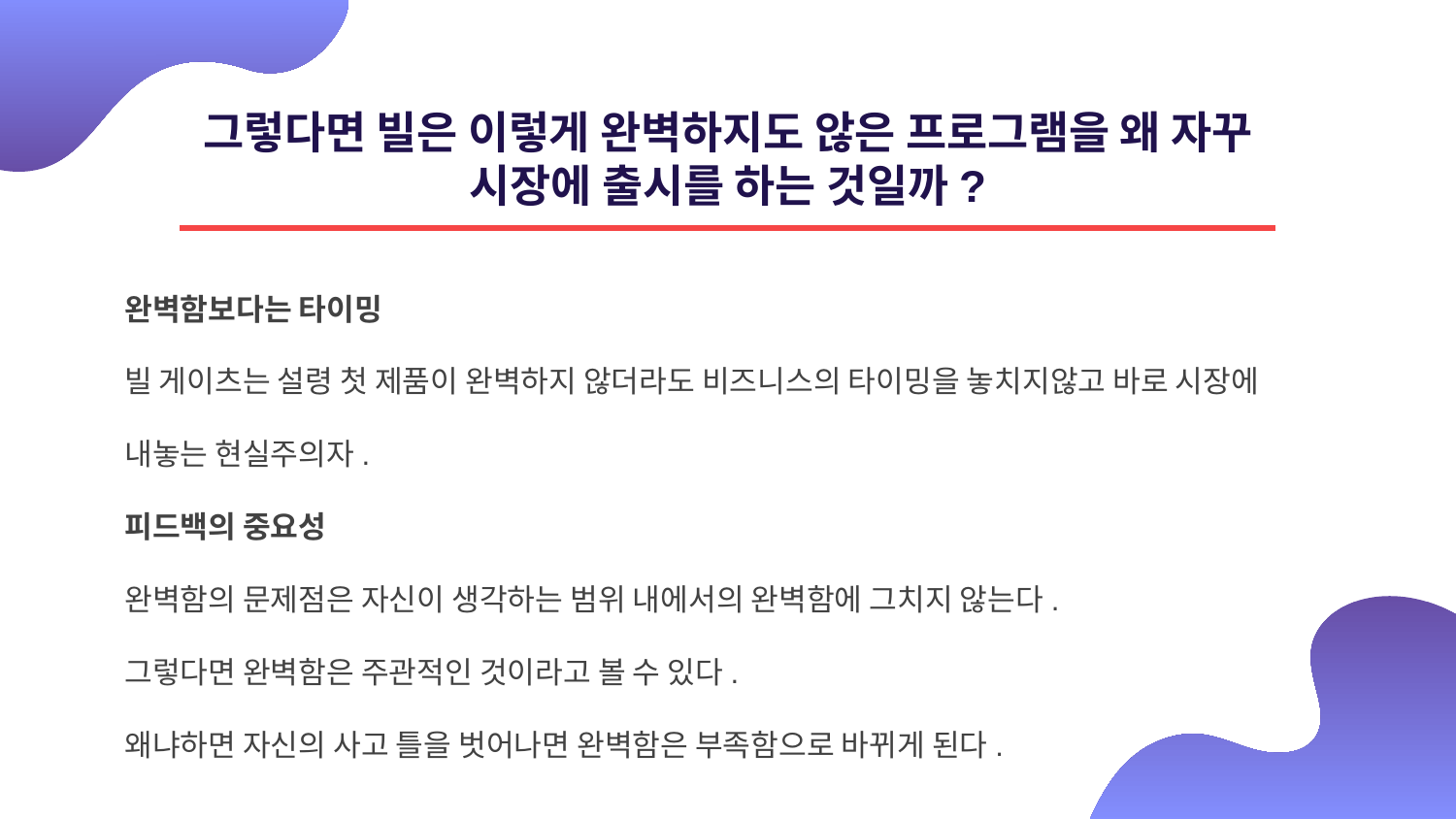

# 그렇다면 빌은 이렇게 완벽하지도 않은 프로그램을 왜 자꾸 시장에 출시를 하는 것일까?
완벽함보다는 타이밍
빌 게이츠는 설령 첫 제품이 완벽하지 않더라도 비즈니스의 타이밍을 놓치지않고 바로 시장에 내놓는 현실주의자.
피드백의 중요성
완벽함의 문제점은 자신이 생각하는 범위 내에서의 완벽함에 그치지 않는다.
그렇다면 완벽함은 주관적인 것이라고 볼 수 있다.
왜냐하면 자신의 사고 틀을 벗어나면 완벽함은 부족함으로 바뀌게 된다.